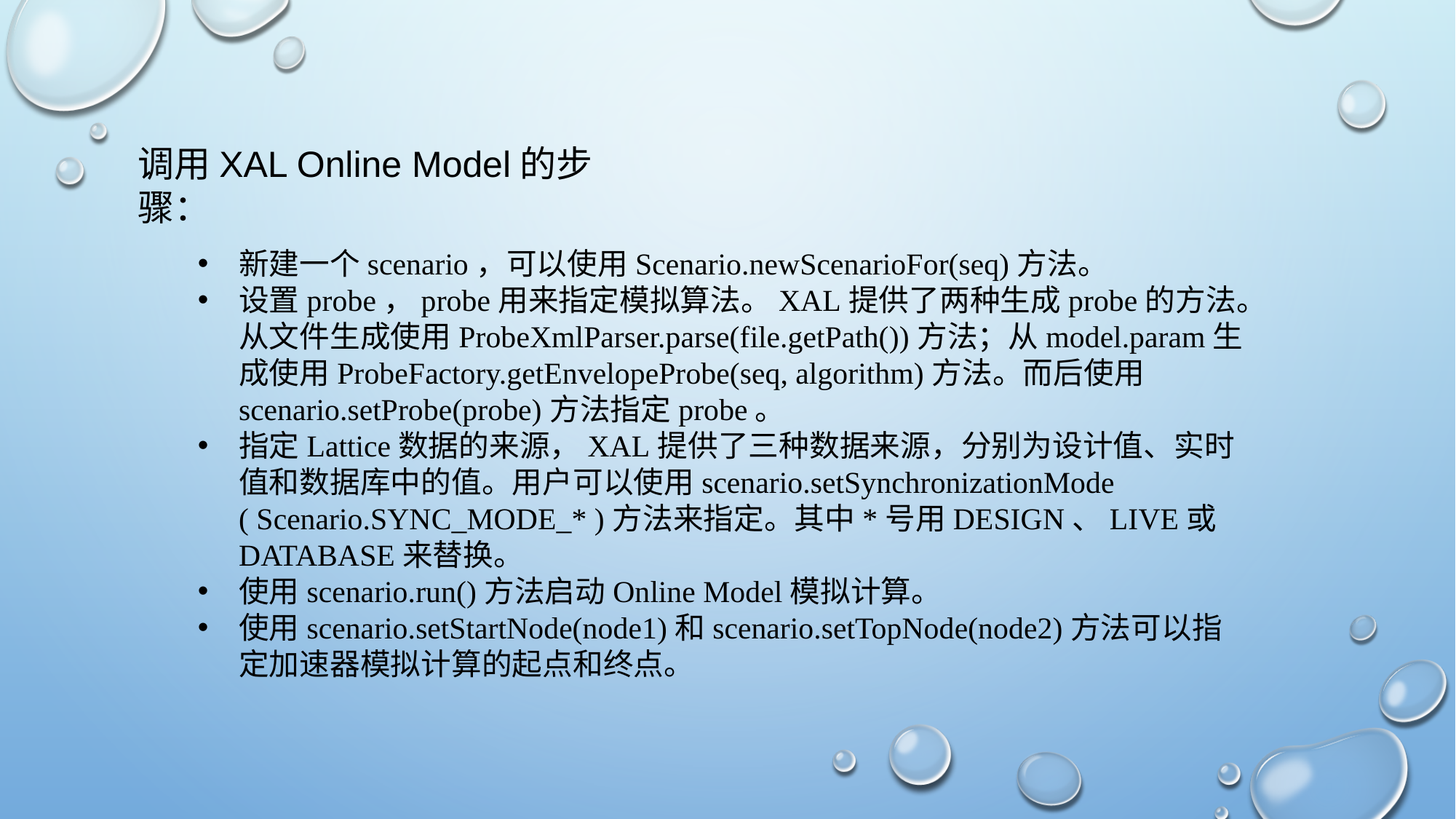

调用XAL Online Model的步骤：

新建一个scenario，可以使用Scenario.newScenarioFor(seq)方法。
设置probe，probe用来指定模拟算法。XAL提供了两种生成probe的方法。从文件生成使用ProbeXmlParser.parse(file.getPath())方法；从model.param生成使用ProbeFactory.getEnvelopeProbe(seq, algorithm)方法。而后使用scenario.setProbe(probe)方法指定probe。
指定Lattice数据的来源，XAL提供了三种数据来源，分别为设计值、实时值和数据库中的值。用户可以使用scenario.setSynchronizationMode ( Scenario.SYNC_MODE_* )方法来指定。其中*号用DESIGN、LIVE或DATABASE来替换。
使用scenario.run()方法启动Online Model模拟计算。
使用scenario.setStartNode(node1)和scenario.setTopNode(node2)方法可以指定加速器模拟计算的起点和终点。